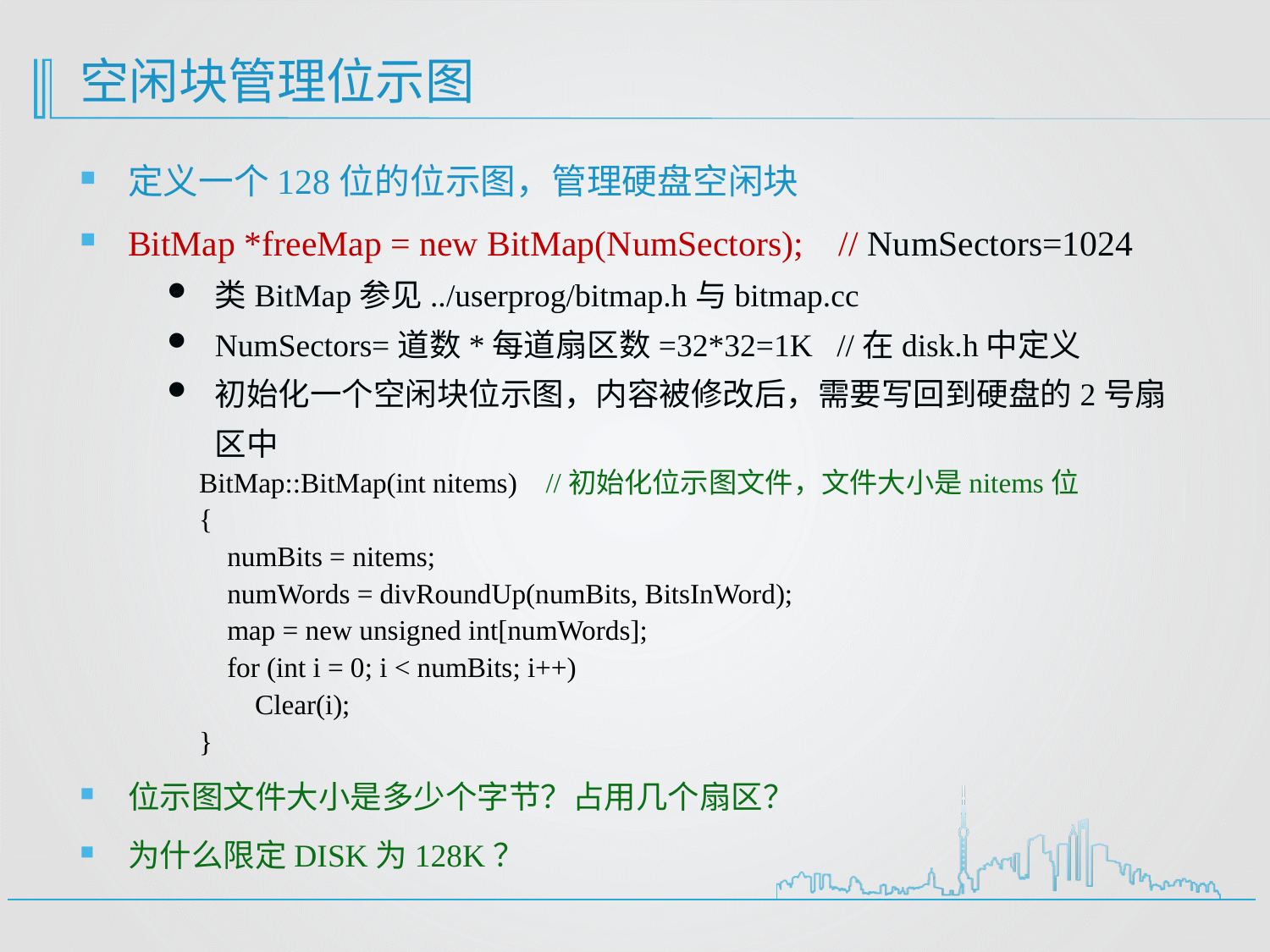

# 空闲块管理位示图
定义一个128位的位示图，管理硬盘空闲块
BitMap *freeMap = new BitMap(NumSectors);    // NumSectors=1024
类BitMap参见../userprog/bitmap.h与bitmap.cc
NumSectors=道数*每道扇区数=32*32=1K   //在disk.h中定义
初始化一个空闲块位示图，内容被修改后，需要写回到硬盘的2号扇区中
BitMap::BitMap(int nitems)    //初始化位示图文件，文件大小是nitems位
{
    numBits = nitems;
    numWords = divRoundUp(numBits, BitsInWord);
    map = new unsigned int[numWords];
    for (int i = 0; i < numBits; i++)
        Clear(i);
}
位示图文件大小是多少个字节？占用几个扇区？
为什么限定DISK为128K？